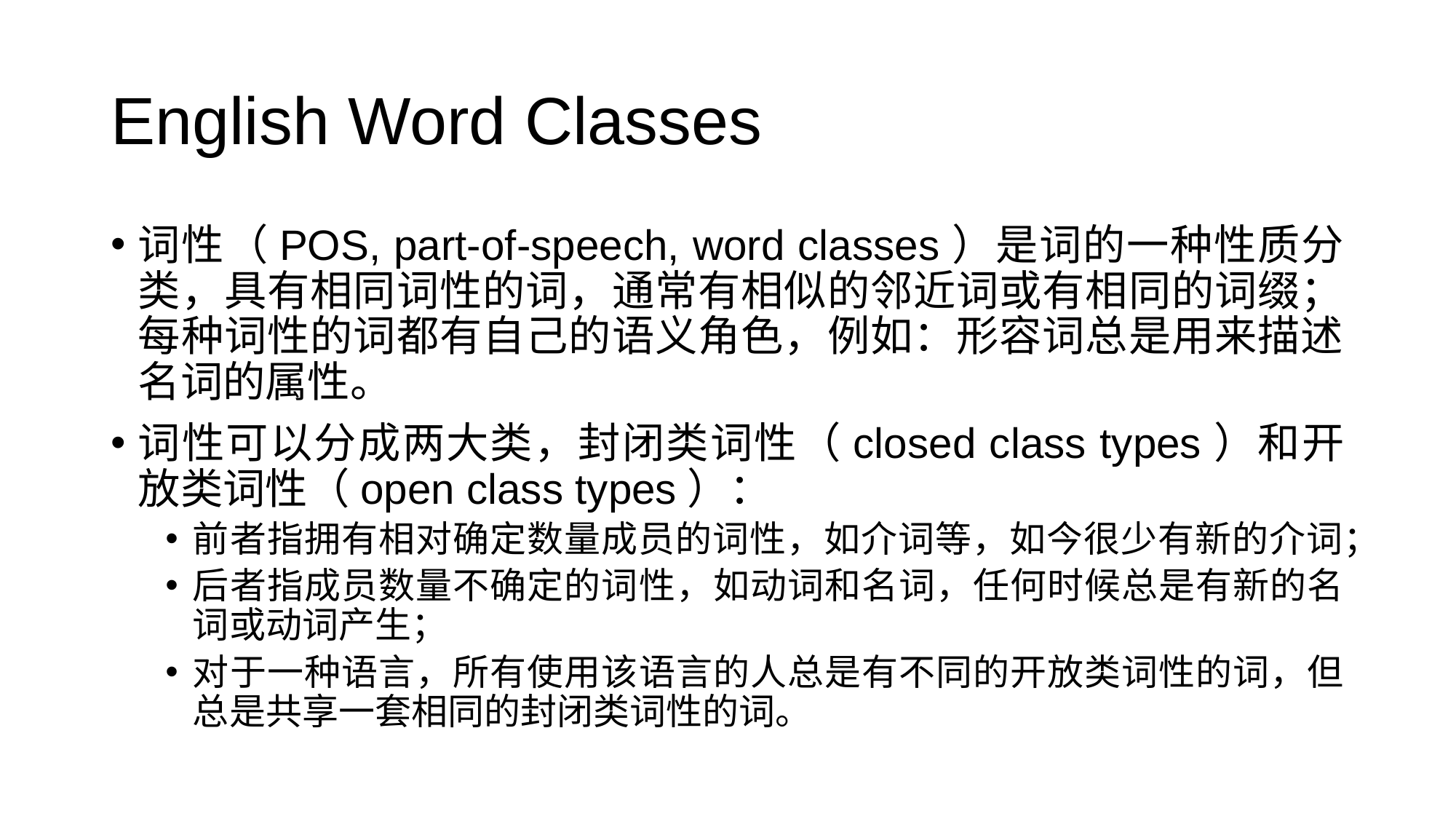

# English Word Classes
词性（POS, part-of-speech, word classes）是词的一种性质分类，具有相同词性的词，通常有相似的邻近词或有相同的词缀；每种词性的词都有自己的语义角色，例如：形容词总是用来描述名词的属性。
词性可以分成两大类，封闭类词性（closed class types）和开放类词性（open class types）：
前者指拥有相对确定数量成员的词性，如介词等，如今很少有新的介词；
后者指成员数量不确定的词性，如动词和名词，任何时候总是有新的名词或动词产生；
对于一种语言，所有使用该语言的人总是有不同的开放类词性的词，但总是共享一套相同的封闭类词性的词。